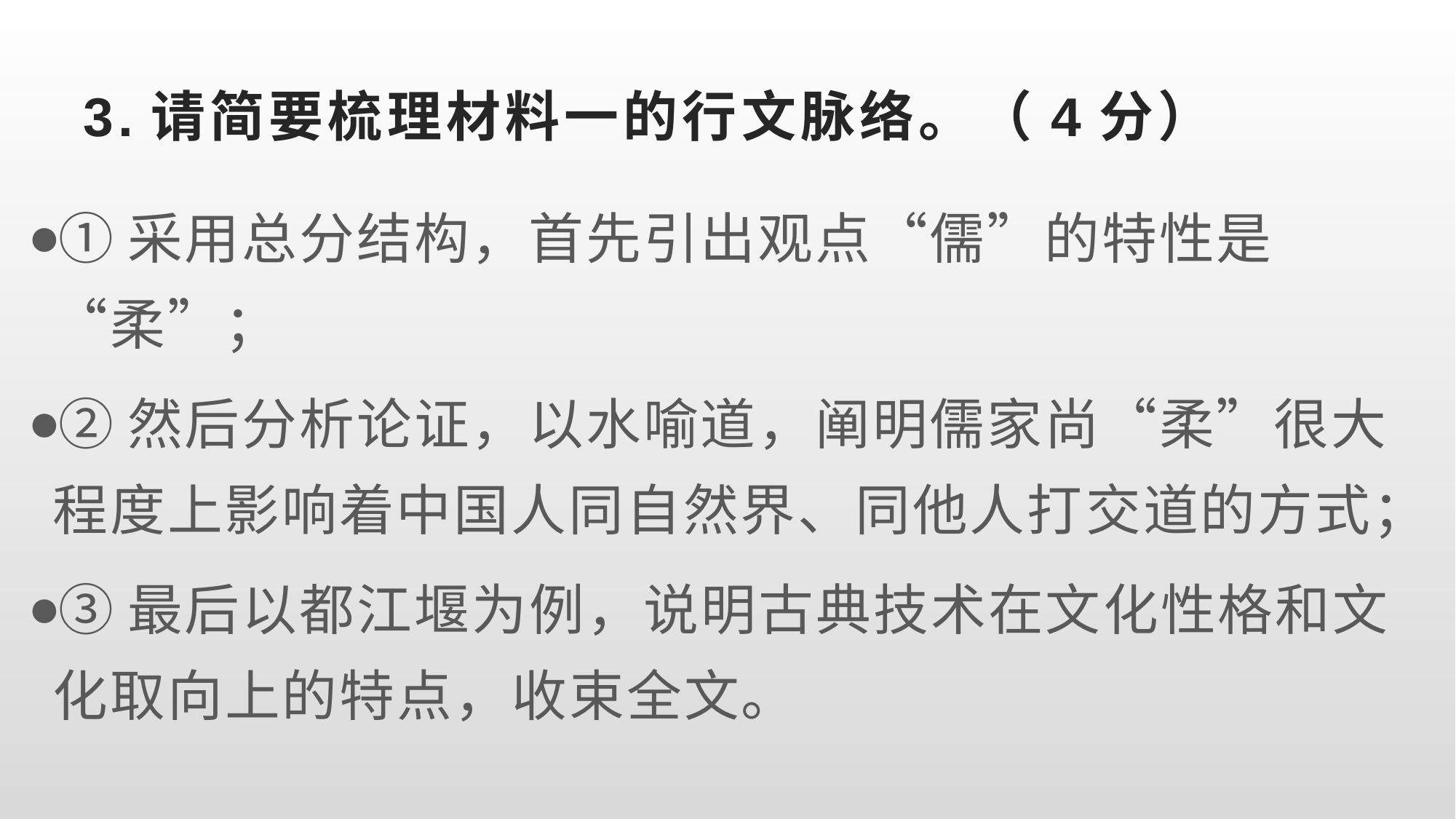

# 3.请简要梳理材料一的行文脉络。（4分）
①采用总分结构，首先引出观点“儒”的特性是“柔”；
②然后分析论证，以水喻道，阐明儒家尚“柔”很大程度上影响着中国人同自然界、同他人打交道的方式；
③最后以都江堰为例，说明古典技术在文化性格和文化取向上的特点，收束全文。